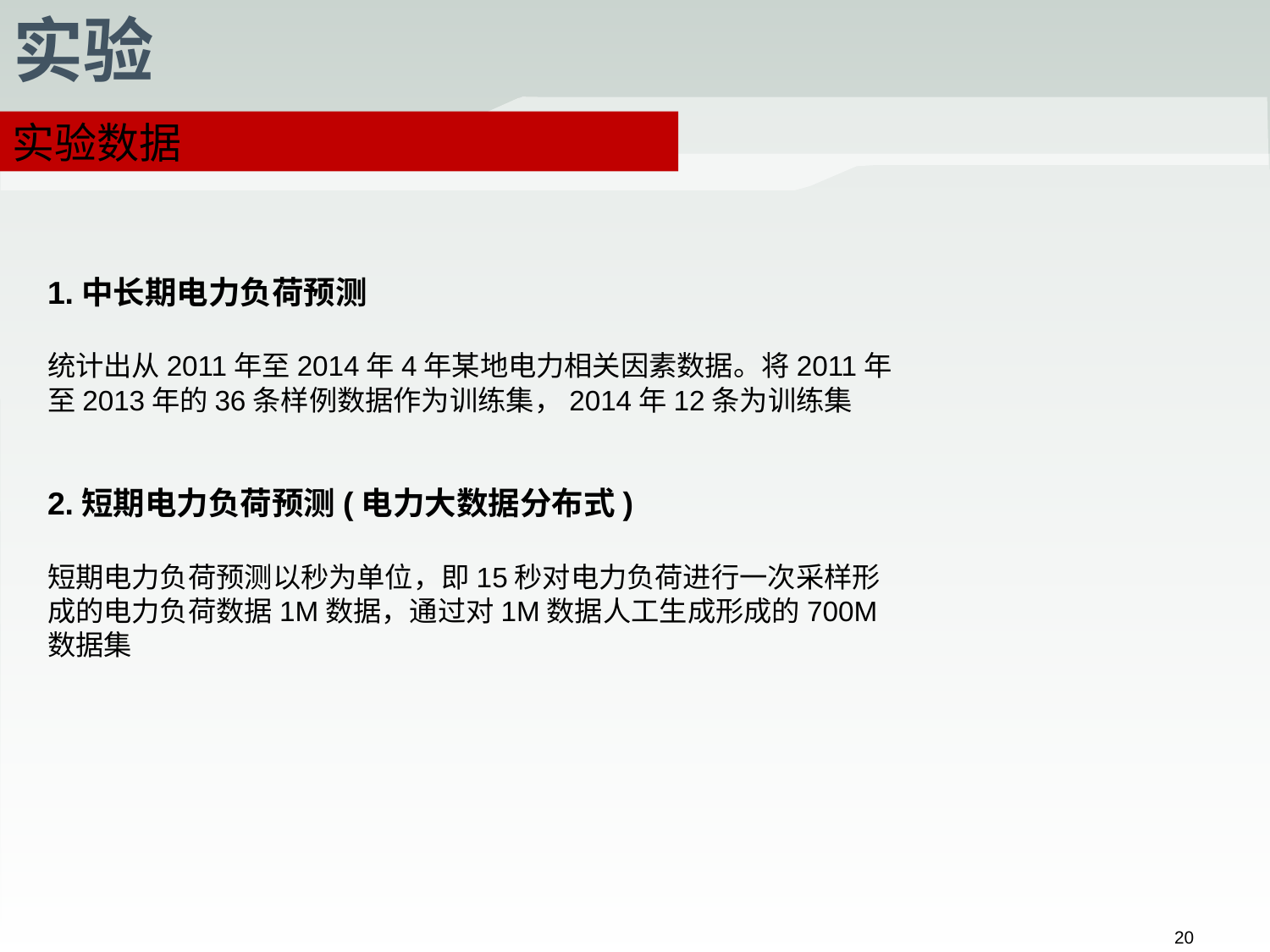

# 实验
实验数据
1.中长期电力负荷预测

统计出从2011年至2014年4年某地电力相关因素数据。将2011年至2013年的36条样例数据作为训练集，2014年12条为训练集

2.短期电力负荷预测(电力大数据分布式)

短期电力负荷预测以秒为单位，即15秒对电力负荷进行一次采样形成的电力负荷数据1M数据，通过对1M数据人工生成形成的700M数据集

20